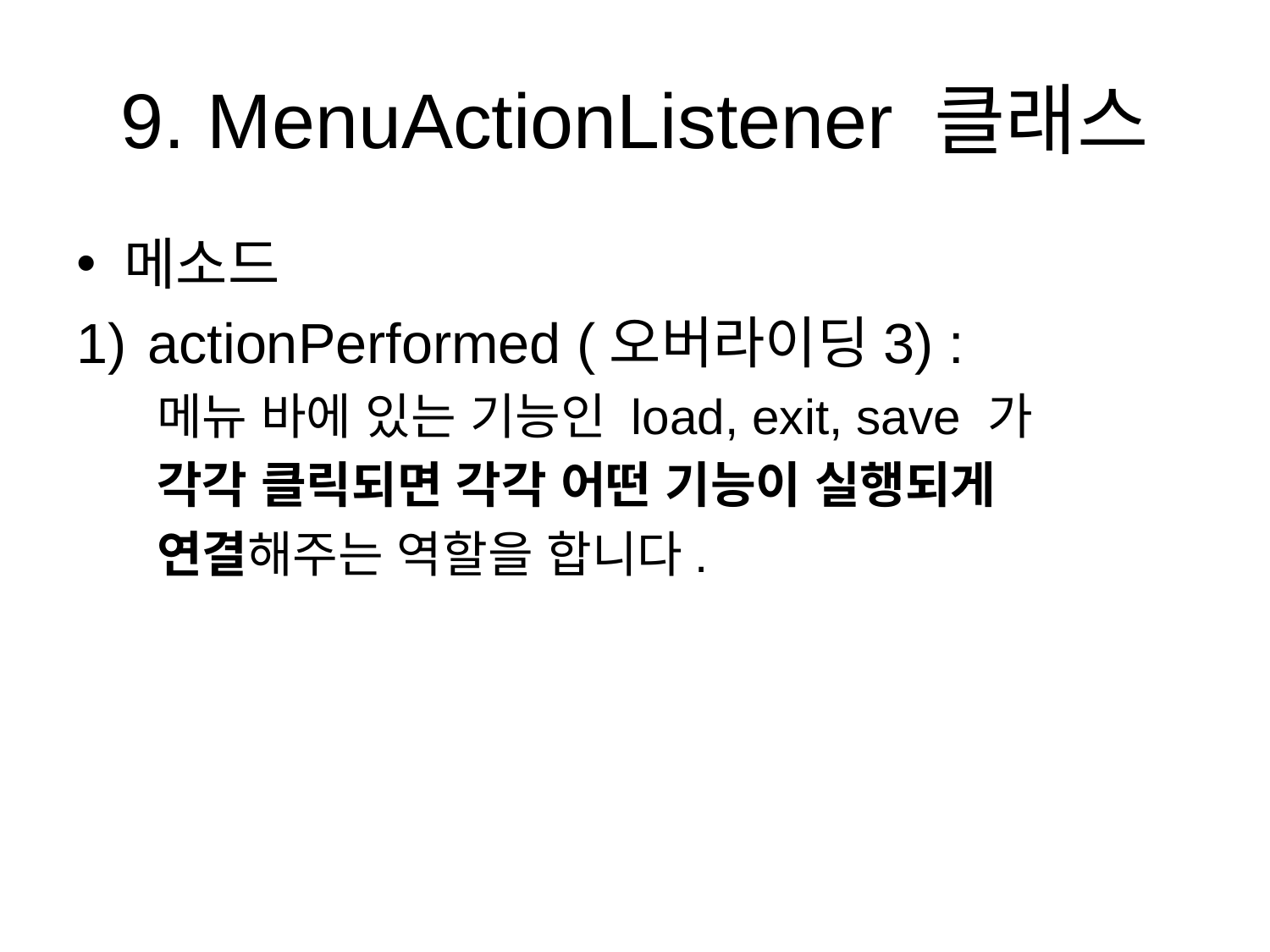

# 9. MenuActionListener 클래스
메소드
actionPerformed (오버라이딩3) :
     메뉴 바에 있는 기능인 load, exit, save 가
     각각 클릭되면 각각 어떤 기능이 실행되게
     연결해주는 역할을 합니다.